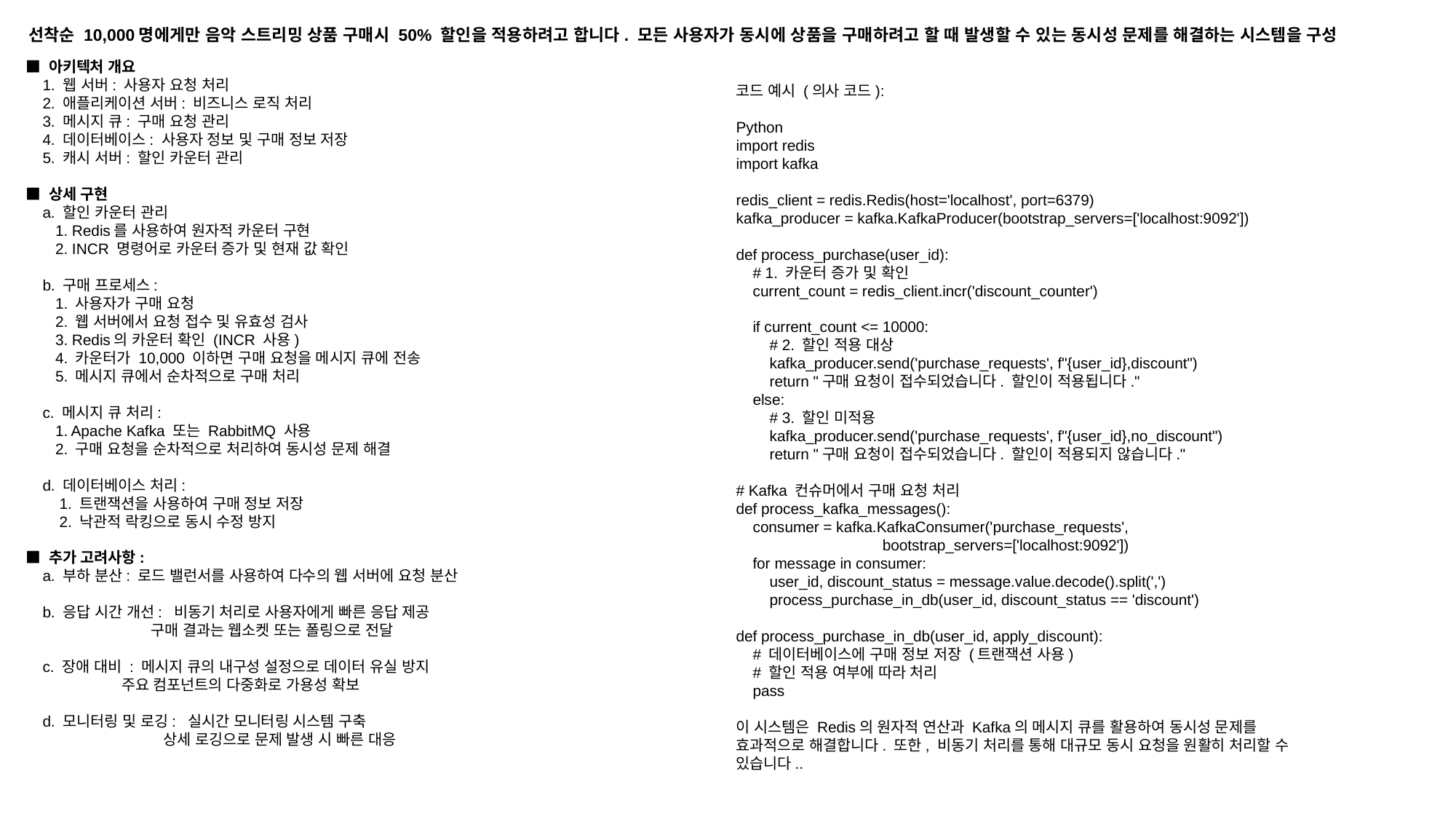

선착순 10,000명에게만 음악 스트리밍 상품 구매시 50% 할인을 적용하려고 합니다. 모든 사용자가 동시에 상품을 구매하려고 할 때 발생할 수 있는 동시성 문제를 해결하는 시스템을 구성
■ 아키텍처 개요
    1. 웹 서버: 사용자 요청 처리
    2. 애플리케이션 서버: 비즈니스 로직 처리
    3. 메시지 큐: 구매 요청 관리
    4. 데이터베이스: 사용자 정보 및 구매 정보 저장
    5. 캐시 서버: 할인 카운터 관리

■ 상세 구현
    a. 할인 카운터 관리
       1. Redis를 사용하여 원자적 카운터 구현
       2. INCR 명령어로 카운터 증가 및 현재 값 확인

    b. 구매 프로세스:
       1. 사용자가 구매 요청
       2. 웹 서버에서 요청 접수 및 유효성 검사
       3. Redis의 카운터 확인 (INCR 사용)
       4. 카운터가 10,000 이하면 구매 요청을 메시지 큐에 전송
       5. 메시지 큐에서 순차적으로 구매 처리

    c. 메시지 큐 처리:
       1. Apache Kafka 또는 RabbitMQ 사용
       2. 구매 요청을 순차적으로 처리하여 동시성 문제 해결

    d. 데이터베이스 처리:
        1. 트랜잭션을 사용하여 구매 정보 저장
        2. 낙관적 락킹으로 동시 수정 방지

■ 추가 고려사항:
    a. 부하 분산: 로드 밸런서를 사용하여 다수의 웹 서버에 요청 분산

    b. 응답 시간 개선:  비동기 처리로 사용자에게 빠른 응답 제공
                             구매 결과는 웹소켓 또는 폴링으로 전달

    c. 장애 대비 : 메시지 큐의 내구성 설정으로 데이터 유실 방지
                      주요 컴포넌트의 다중화로 가용성 확보

    d. 모니터링 및 로깅:  실시간 모니터링 시스템 구축
                                상세 로깅으로 문제 발생 시 빠른 대응
코드 예시 (의사 코드):

Python
import redis
import kafka

redis_client = redis.Redis(host='localhost', port=6379)
kafka_producer = kafka.KafkaProducer(bootstrap_servers=['localhost:9092'])

def process_purchase(user_id):
    # 1. 카운터 증가 및 확인
    current_count = redis_client.incr('discount_counter')

    if current_count <= 10000:
        # 2. 할인 적용 대상
        kafka_producer.send('purchase_requests', f"{user_id},discount")
        return "구매 요청이 접수되었습니다. 할인이 적용됩니다."
    else:
        # 3. 할인 미적용
        kafka_producer.send('purchase_requests', f"{user_id},no_discount")
        return "구매 요청이 접수되었습니다. 할인이 적용되지 않습니다."

# Kafka 컨슈머에서 구매 요청 처리
def process_kafka_messages():
    consumer = kafka.KafkaConsumer('purchase_requests',
                                   bootstrap_servers=['localhost:9092'])
    for message in consumer:
        user_id, discount_status = message.value.decode().split(',')
        process_purchase_in_db(user_id, discount_status == 'discount')

def process_purchase_in_db(user_id, apply_discount):
    # 데이터베이스에 구매 정보 저장 (트랜잭션 사용)
    # 할인 적용 여부에 따라 처리
    pass

이 시스템은 Redis의 원자적 연산과 Kafka의 메시지 큐를 활용하여 동시성 문제를 효과적으로 해결합니다. 또한, 비동기 처리를 통해 대규모 동시 요청을 원활히 처리할 수 있습니다..